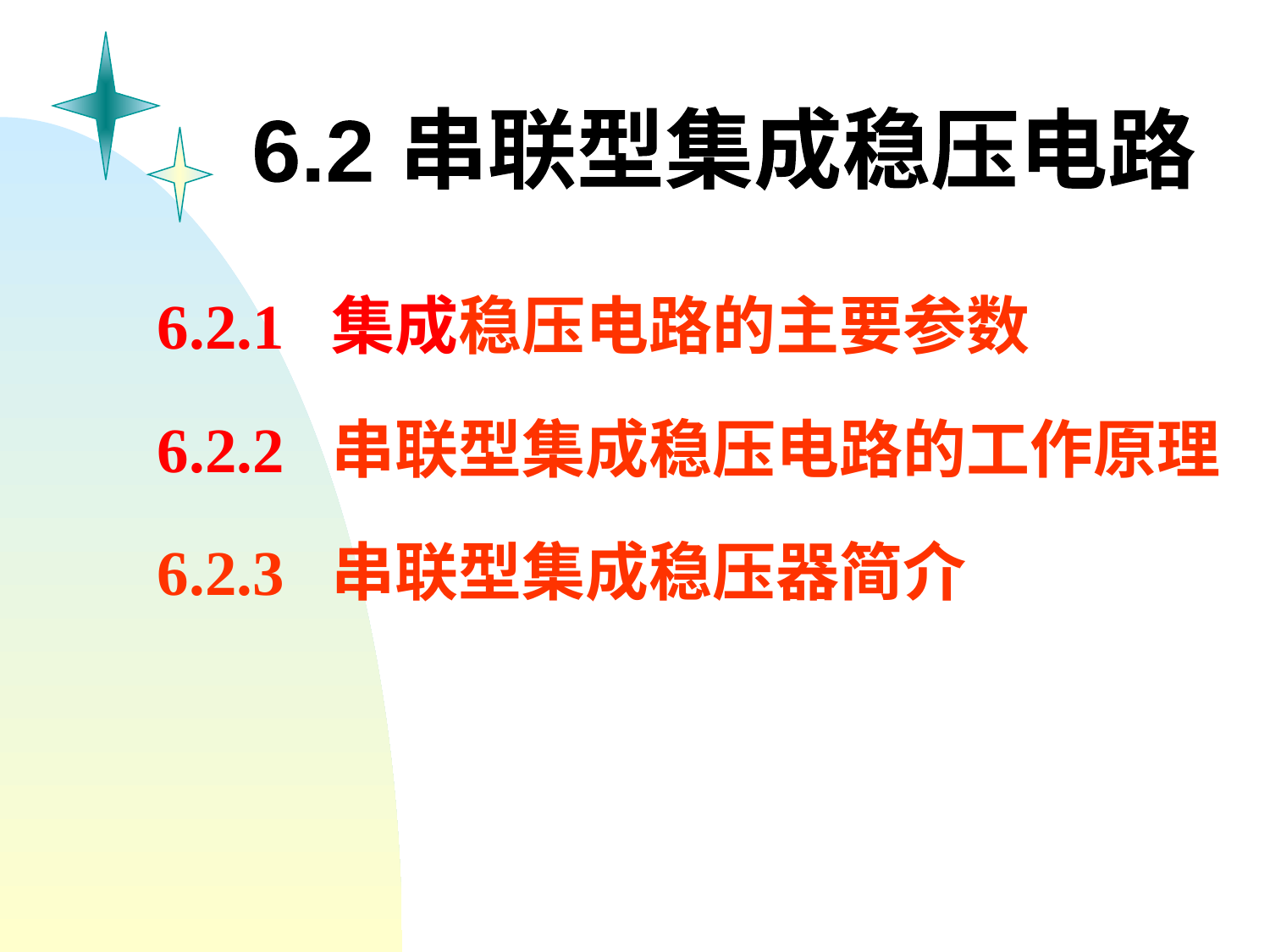

6.2 串联型集成稳压电路
6.2.1  集成稳压电路的主要参数
6.2.2  串联型集成稳压电路的工作原理
6.2.3  串联型集成稳压器简介